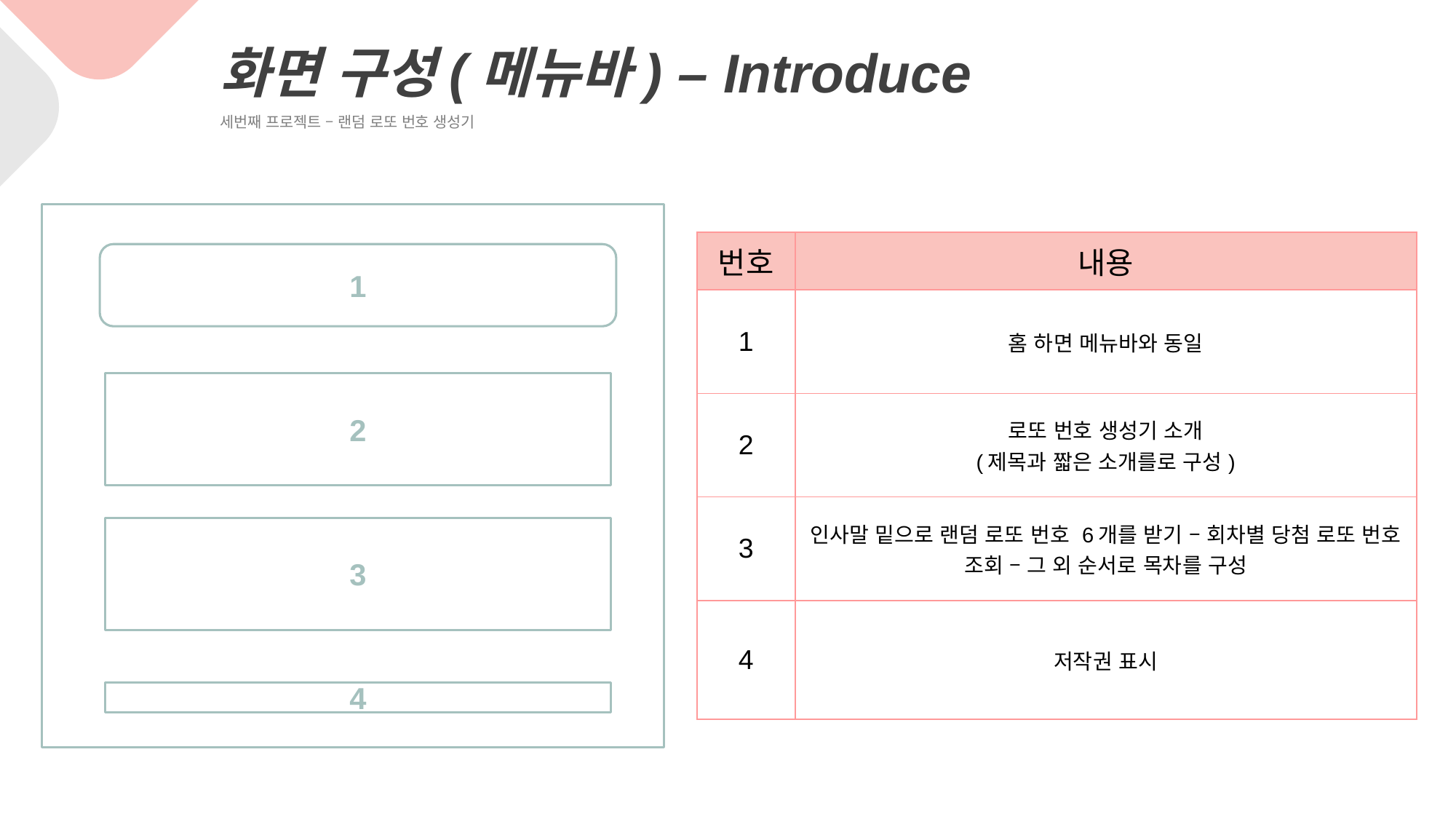

화면 구성(메뉴바) – Introduce
세번째 프로젝트 – 랜덤 로또 번호 생성기

1
2
3
4
| 번호 | 내용 |
| --- | --- |
| 1 | 홈 하면 메뉴바와 동일 |
| 2 | 로또 번호 생성기 소개 (제목과 짧은 소개를로 구성) |
| 3 | 인사말 밑으로 랜덤 로또 번호 6개를 받기 – 회차별 당첨 로또 번호 조회 – 그 외 순서로 목차를 구성 |
| 4 | 저작권 표시 |